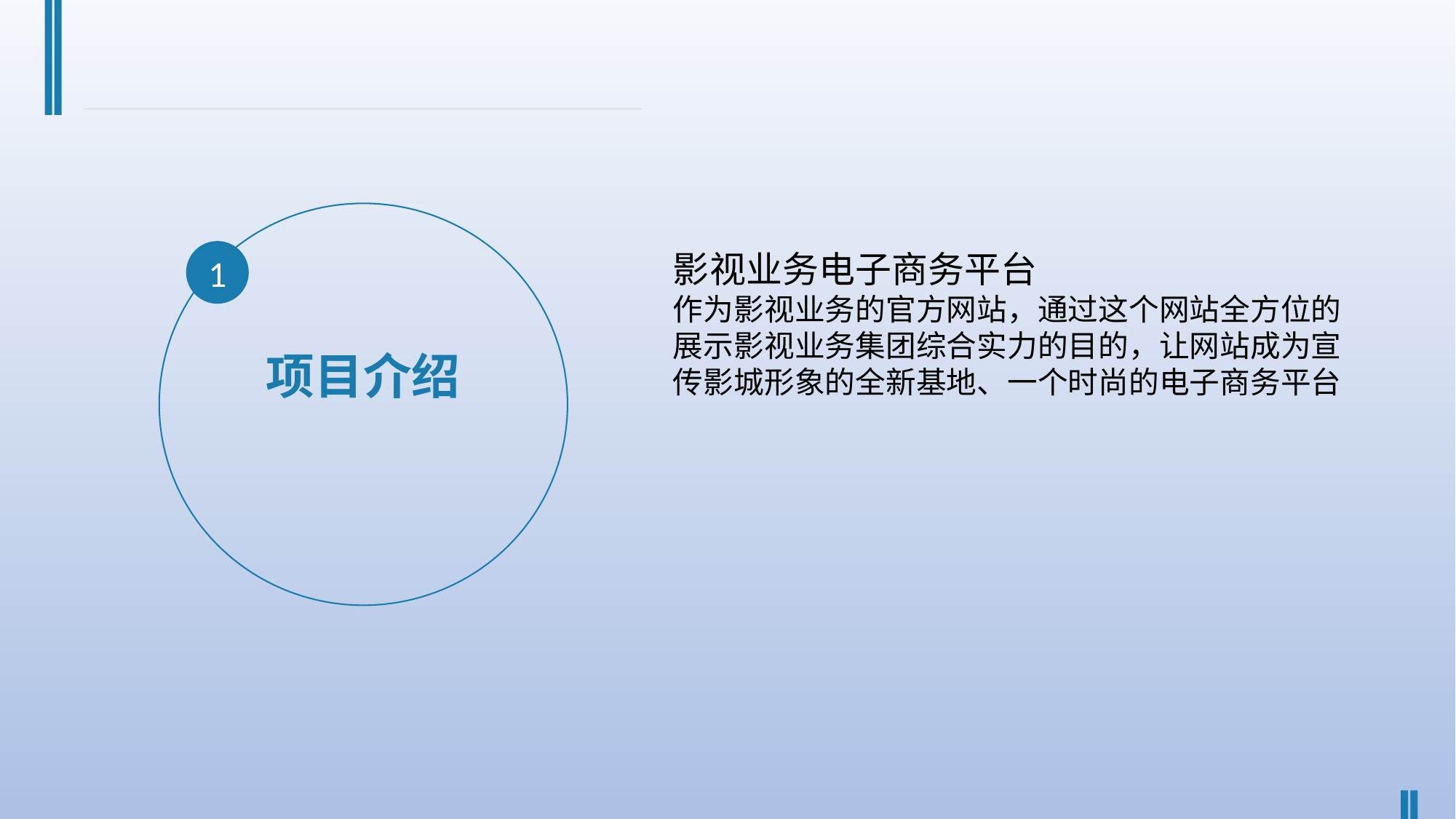

1
影视业务电子商务平台
作为影视业务的官方网站，通过这个网站全方位的展示影视业务集团综合实力的目的，让网站成为宣传影城形象的全新基地、一个时尚的电子商务平台
项目介绍